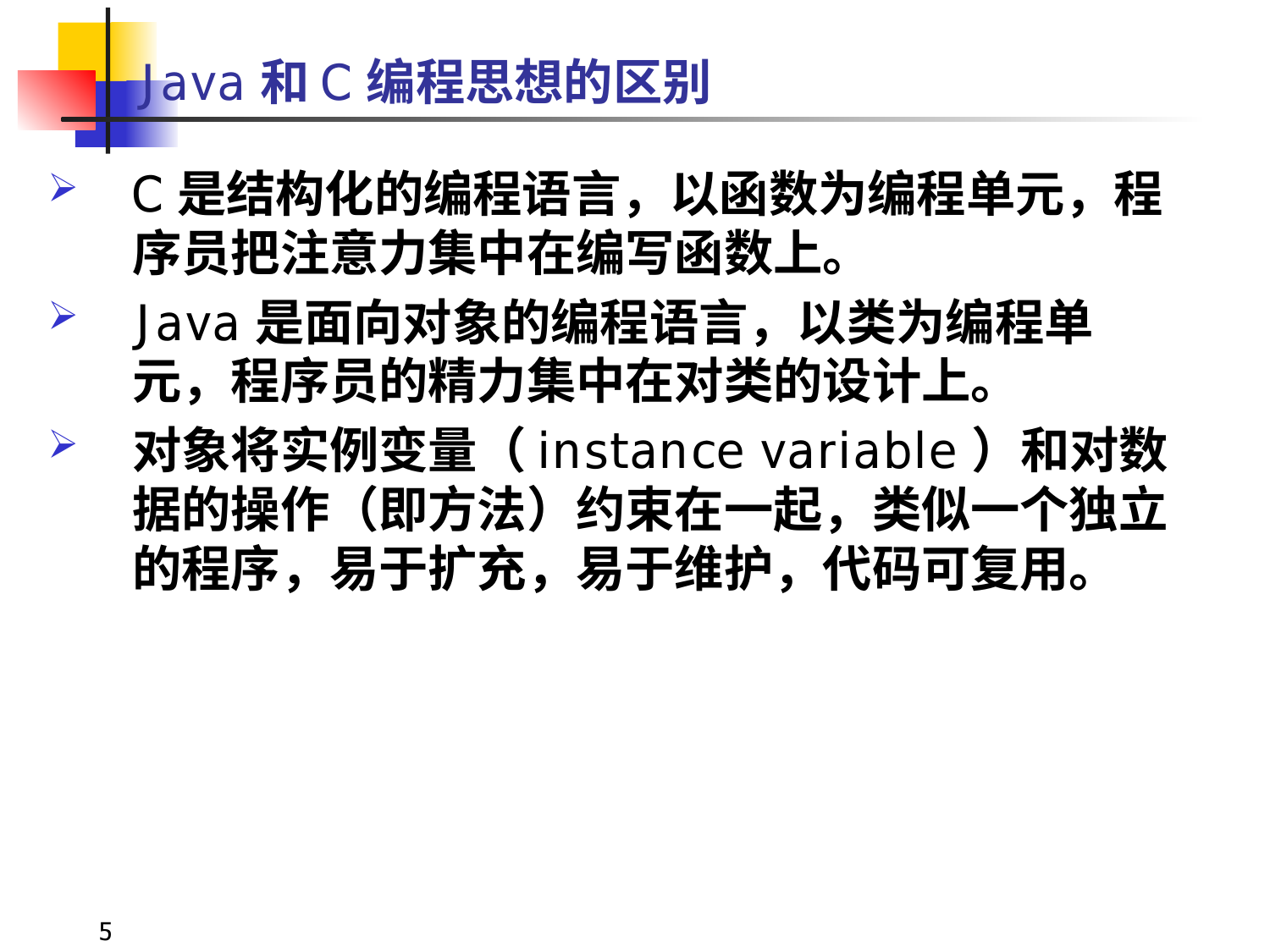

Java和C编程思想的区别
C是结构化的编程语言，以函数为编程单元，程序员把注意力集中在编写函数上。
Java是面向对象的编程语言，以类为编程单元，程序员的精力集中在对类的设计上。
对象将实例变量（instance variable）和对数据的操作（即方法）约束在一起，类似一个独立的程序，易于扩充，易于维护，代码可复用。
5